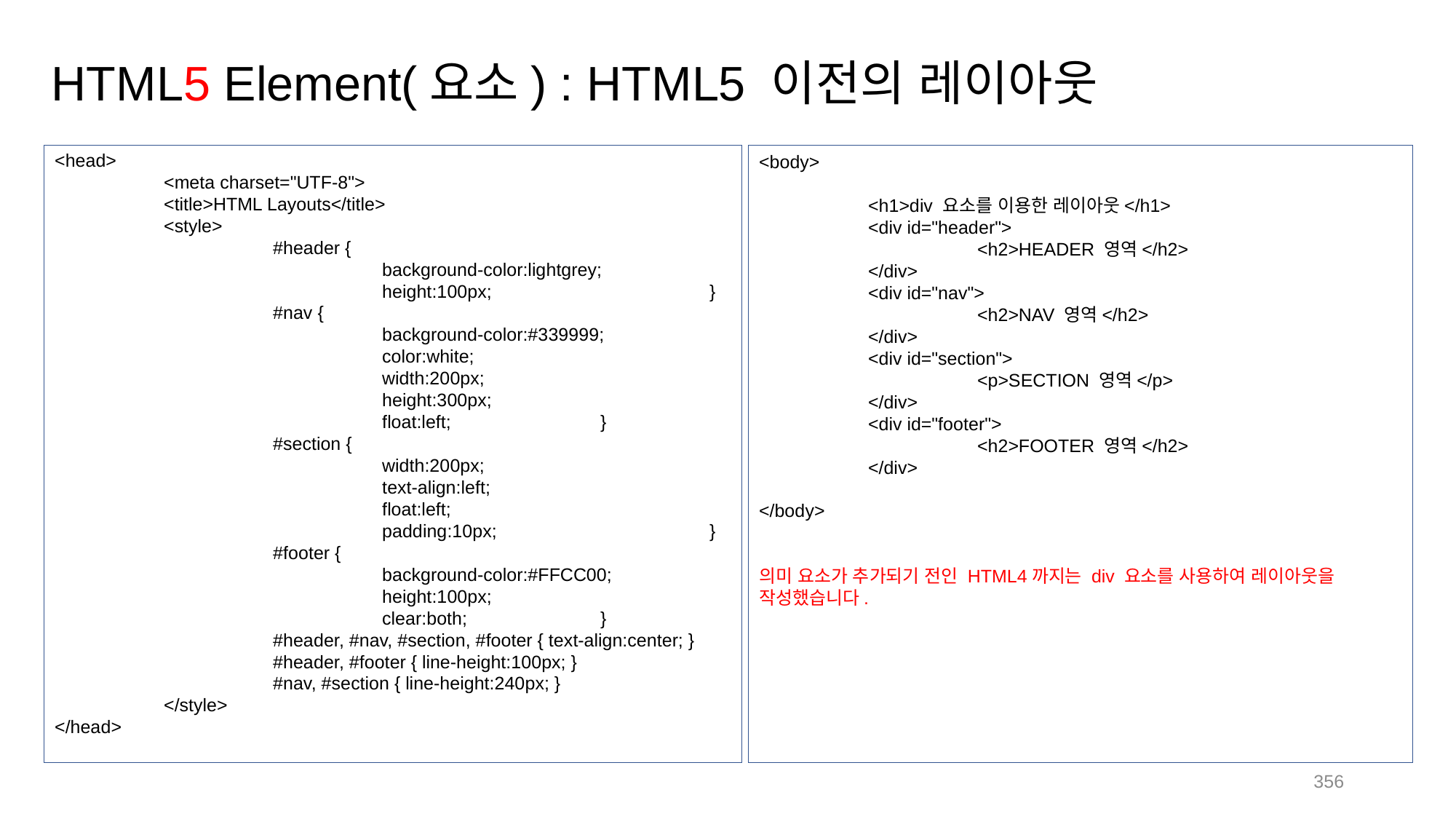

# HTML5 Element(요소) : HTML5 이전의 레이아웃
<head>
	<meta charset="UTF-8">
	<title>HTML Layouts</title>
	<style>
		#header {
			background-color:lightgrey;
			height:100px;		}
		#nav {
			background-color:#339999;
			color:white;
			width:200px;
			height:300px;
			float:left;		}
		#section {
			width:200px;
			text-align:left;
			float:left;
			padding:10px;		}
		#footer {
			background-color:#FFCC00;
			height:100px;
			clear:both;		}
		#header, #nav, #section, #footer { text-align:center; }
		#header, #footer { line-height:100px; }
		#nav, #section { line-height:240px; }
	</style>
</head>

<body>

	<h1>div 요소를 이용한 레이아웃</h1>
	<div id="header">
		<h2>HEADER 영역</h2>
	</div>
	<div id="nav">
		<h2>NAV 영역</h2>
	</div>
	<div id="section">
		<p>SECTION 영역</p>
	</div>
	<div id="footer">
		<h2>FOOTER 영역</h2>
	</div>

</body>

의미 요소가 추가되기 전인 HTML4까지는 div 요소를 사용하여 레이아웃을 작성했습니다.
356